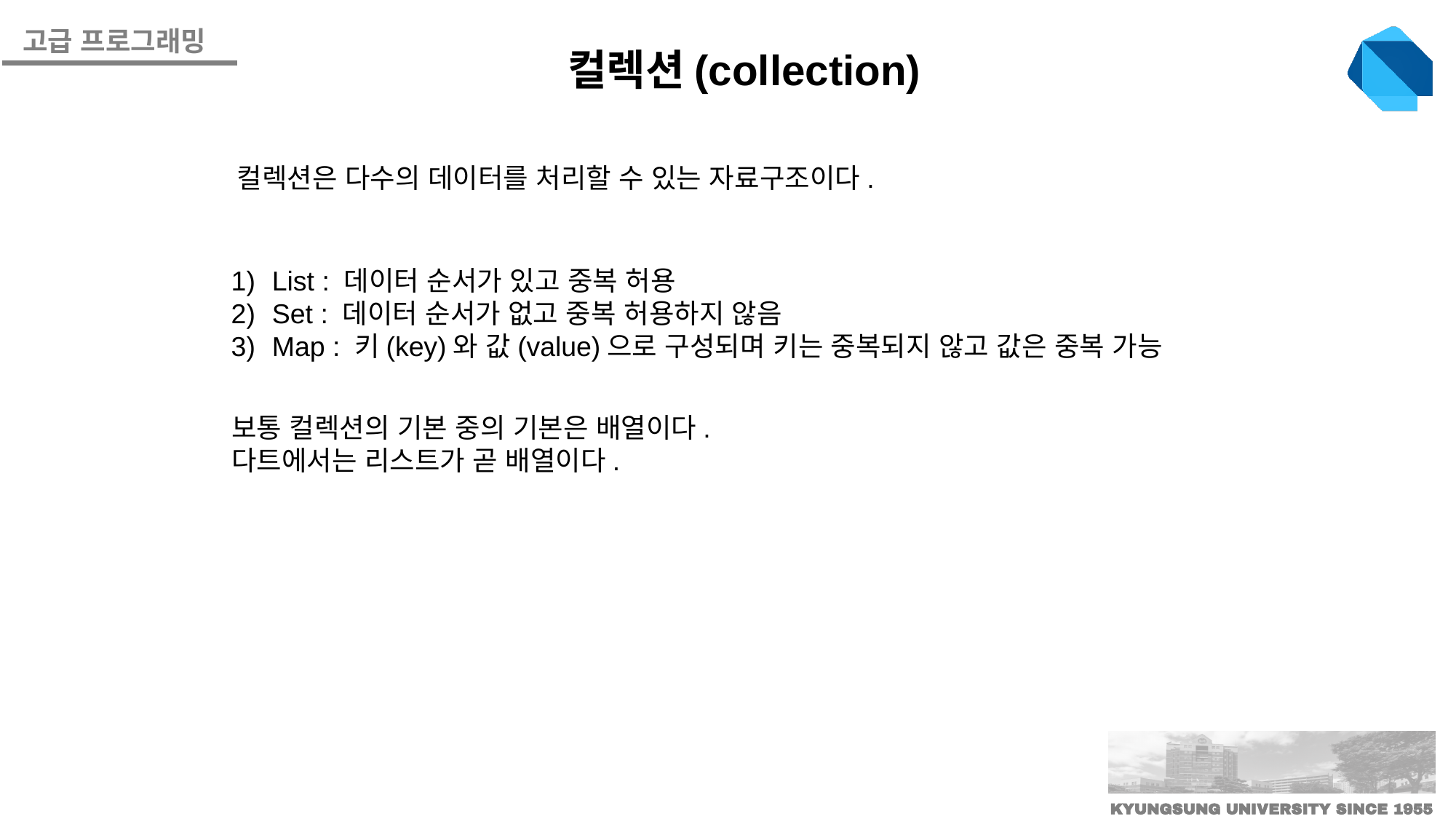

컬렉션(collection)
컬렉션은 다수의 데이터를 처리할 수 있는 자료구조이다.
List : 데이터 순서가 있고 중복 허용
Set : 데이터 순서가 없고 중복 허용하지 않음
Map : 키(key)와 값(value)으로 구성되며 키는 중복되지 않고 값은 중복 가능
보통 컬렉션의 기본 중의 기본은 배열이다.
다트에서는 리스트가 곧 배열이다.